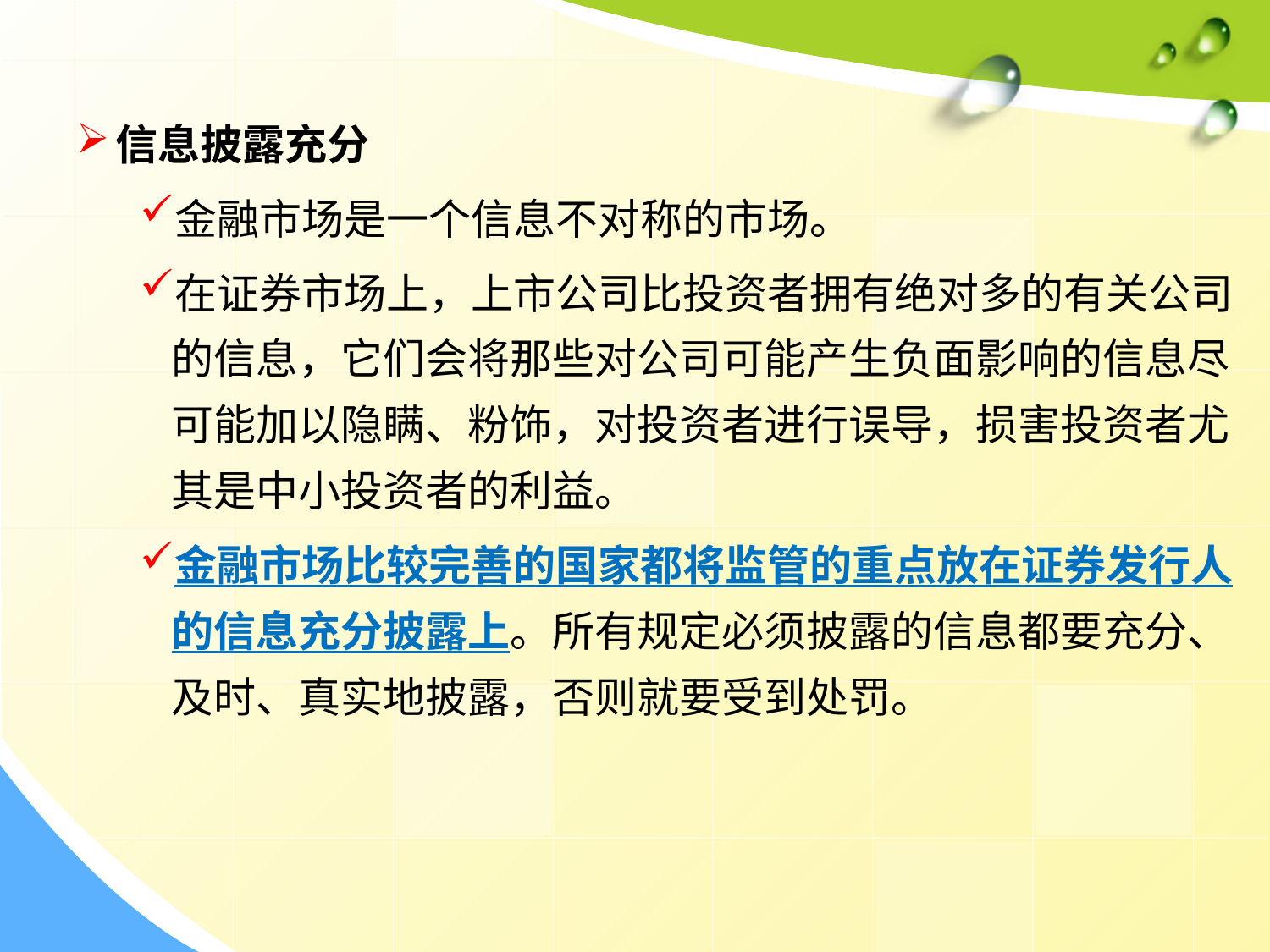

信息披露充分
金融市场是一个信息不对称的市场。
在证券市场上，上市公司比投资者拥有绝对多的有关公司的信息，它们会将那些对公司可能产生负面影响的信息尽可能加以隐瞒、粉饰，对投资者进行误导，损害投资者尤其是中小投资者的利益。
金融市场比较完善的国家都将监管的重点放在证券发行人的信息充分披露上。所有规定必须披露的信息都要充分、及时、真实地披露，否则就要受到处罚。